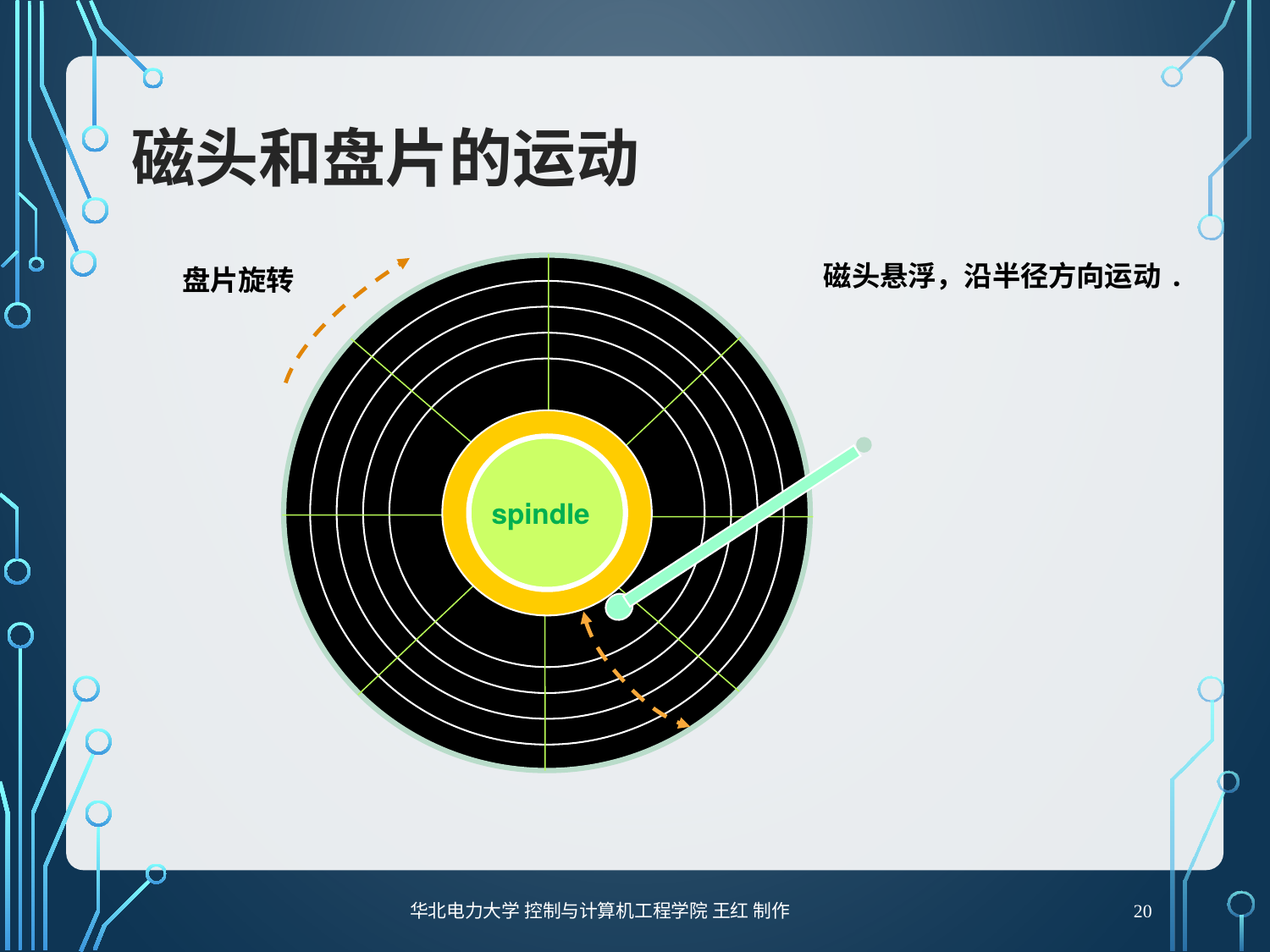

# 磁头和盘片的运动
磁头悬浮，沿半径方向运动.

spindle

盘片旋转

20
华北电力大学 控制与计算机工程学院 王红 制作